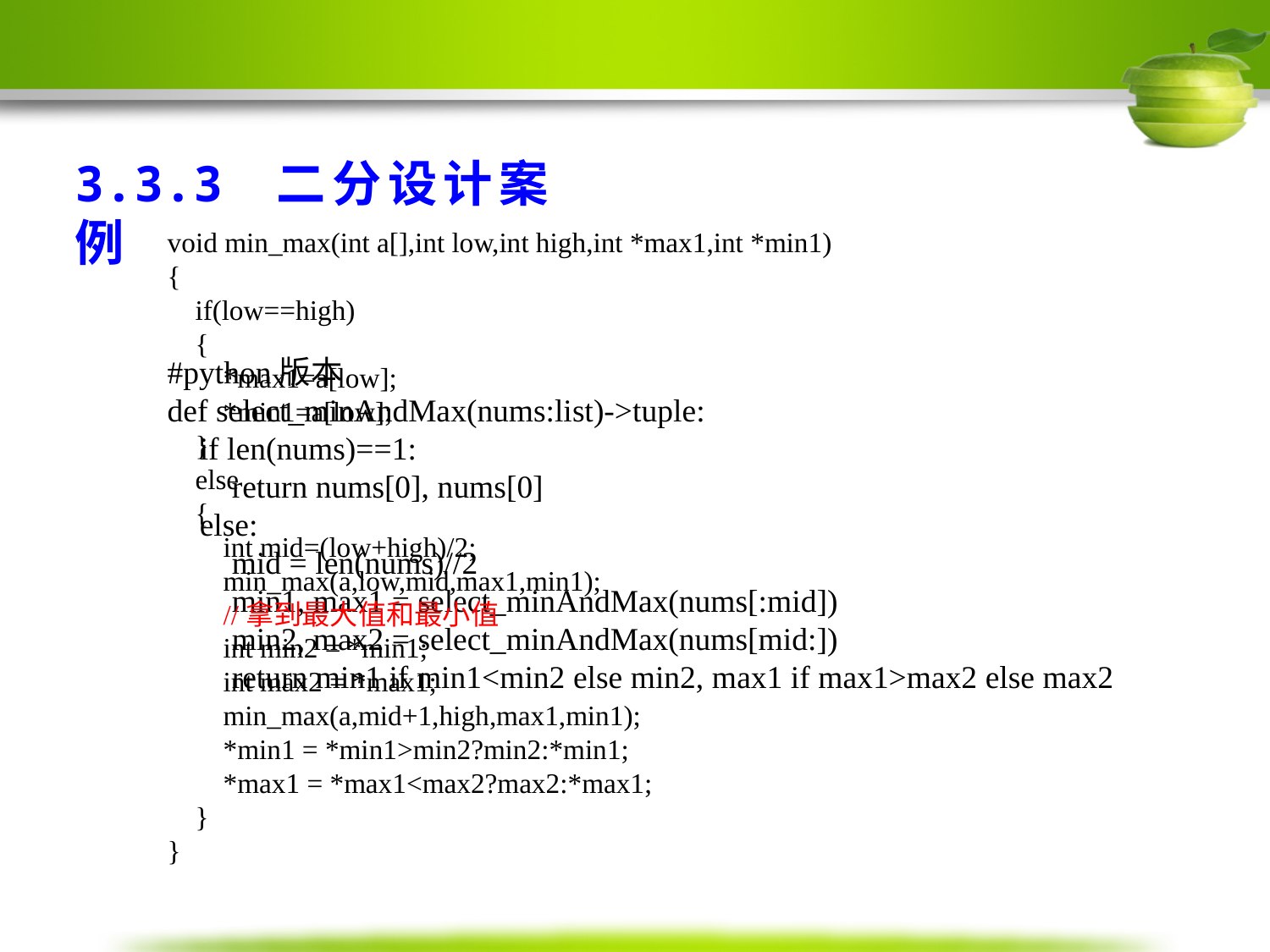

3.3.3 二分设计案例
void min_max(int a[],int low,int high,int *max1,int *min1)
{
    if(low==high)
    {
        *max1=a[low];
        *min1=a[low];
    }
    else
    {
        int mid=(low+high)/2;
        min_max(a,low,mid,max1,min1);
        //拿到最大值和最小值
        int min2 = *min1;
        int max2 = *max1;
        min_max(a,mid+1,high,max1,min1);
        *min1 = *min1>min2?min2:*min1;
        *max1 = *max1<max2?max2:*max1;
    }
}
#python版本
def select_minAndMax(nums:list)->tuple:
    if len(nums)==1:
        return nums[0], nums[0]
    else:
        mid = len(nums)//2
        min1, max1 = select_minAndMax(nums[:mid])
        min2, max2 = select_minAndMax(nums[mid:])
        return min1 if min1<min2 else min2, max1 if max1>max2 else max2